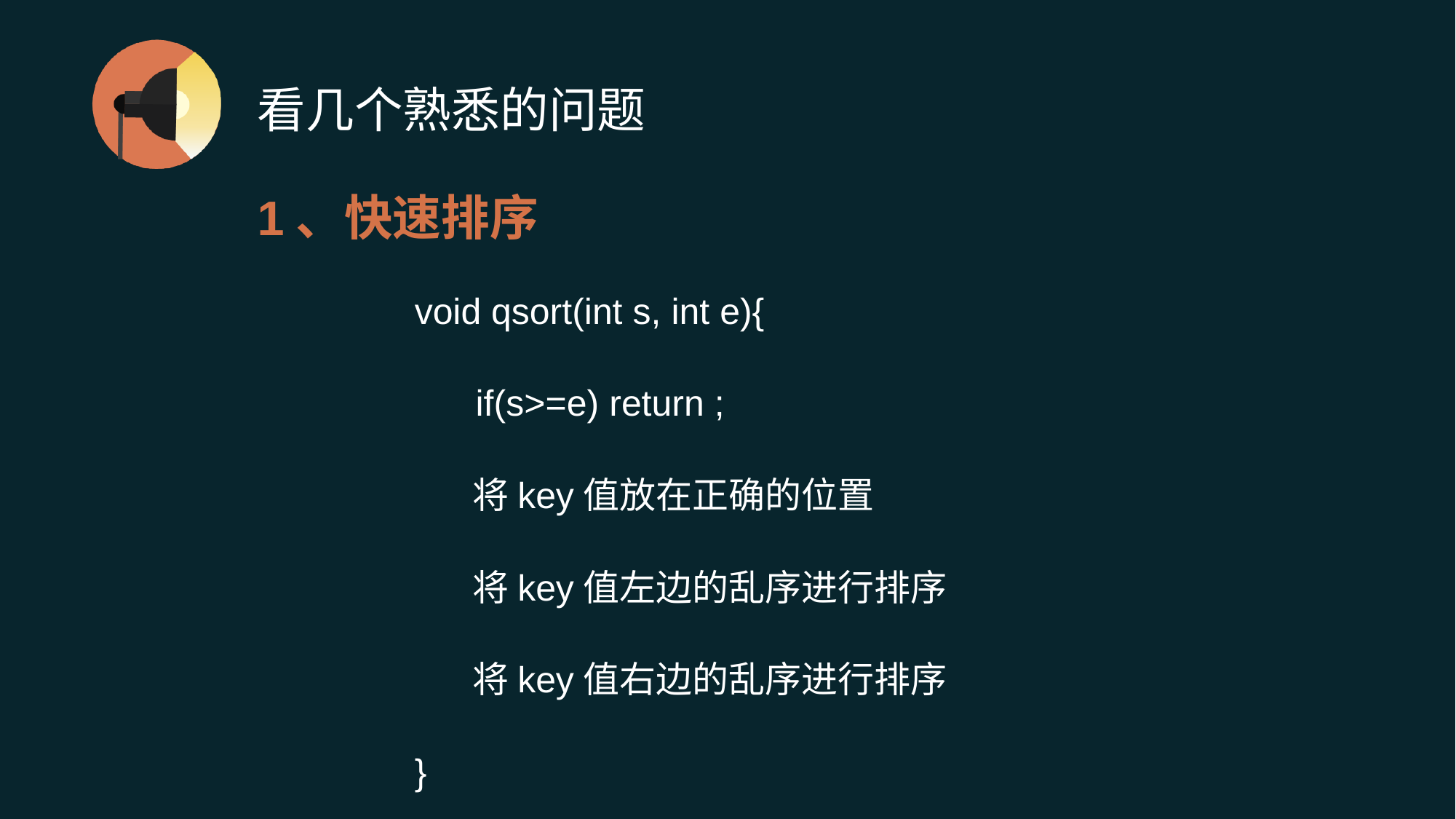

# 看几个熟悉的问题
1、快速排序
void qsort(int s, int e){
      if(s>=e) return ;
      将key值放在正确的位置
      将key值左边的乱序进行排序
      将key值右边的乱序进行排序
}